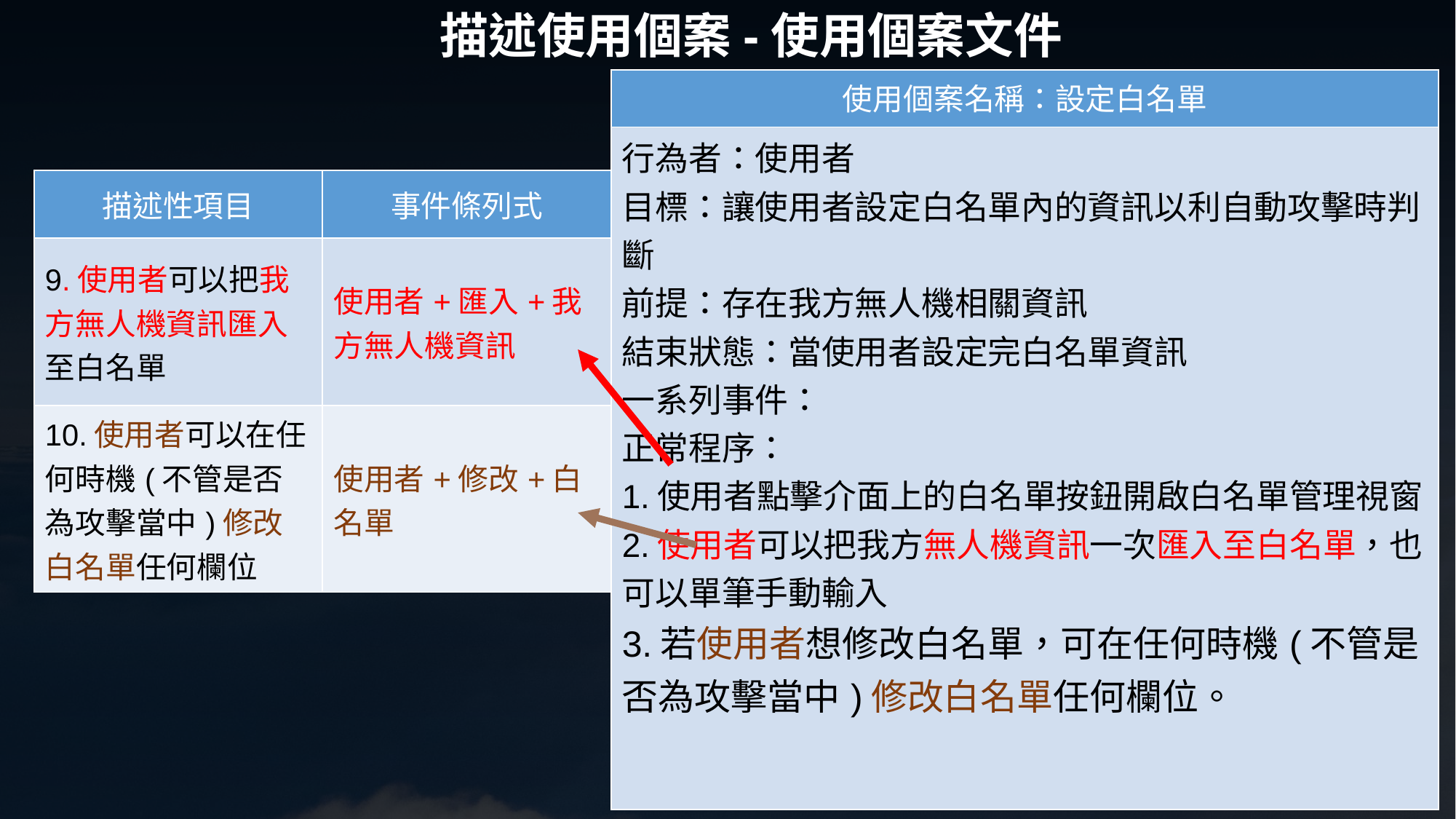

描述使用個案-使用個案文件
| 使用個案名稱：設定白名單 |
| --- |
| 行為者：使用者 目標：讓使用者設定白名單內的資訊以利自動攻擊時判斷 前提：存在我方無人機相關資訊 結束狀態：當使用者設定完白名單資訊 一系列事件： 正常程序： 1.使用者點擊介面上的白名單按鈕開啟白名單管理視窗 2.使用者可以把我方無人機資訊一次匯入至白名單，也可以單筆手動輸入 3.若使用者想修改白名單，可在任何時機(不管是否為攻擊當中)修改白名單任何欄位。 |
| 描述性項目 | 事件條列式 |
| --- | --- |
| 9.使用者可以把我方無人機資訊匯入至白名單 | 使用者+匯入+我方無人機資訊 |
| 10.使用者可以在任何時機(不管是否為攻擊當中)修改白名單任何欄位 | 使用者+修改+白名單 |